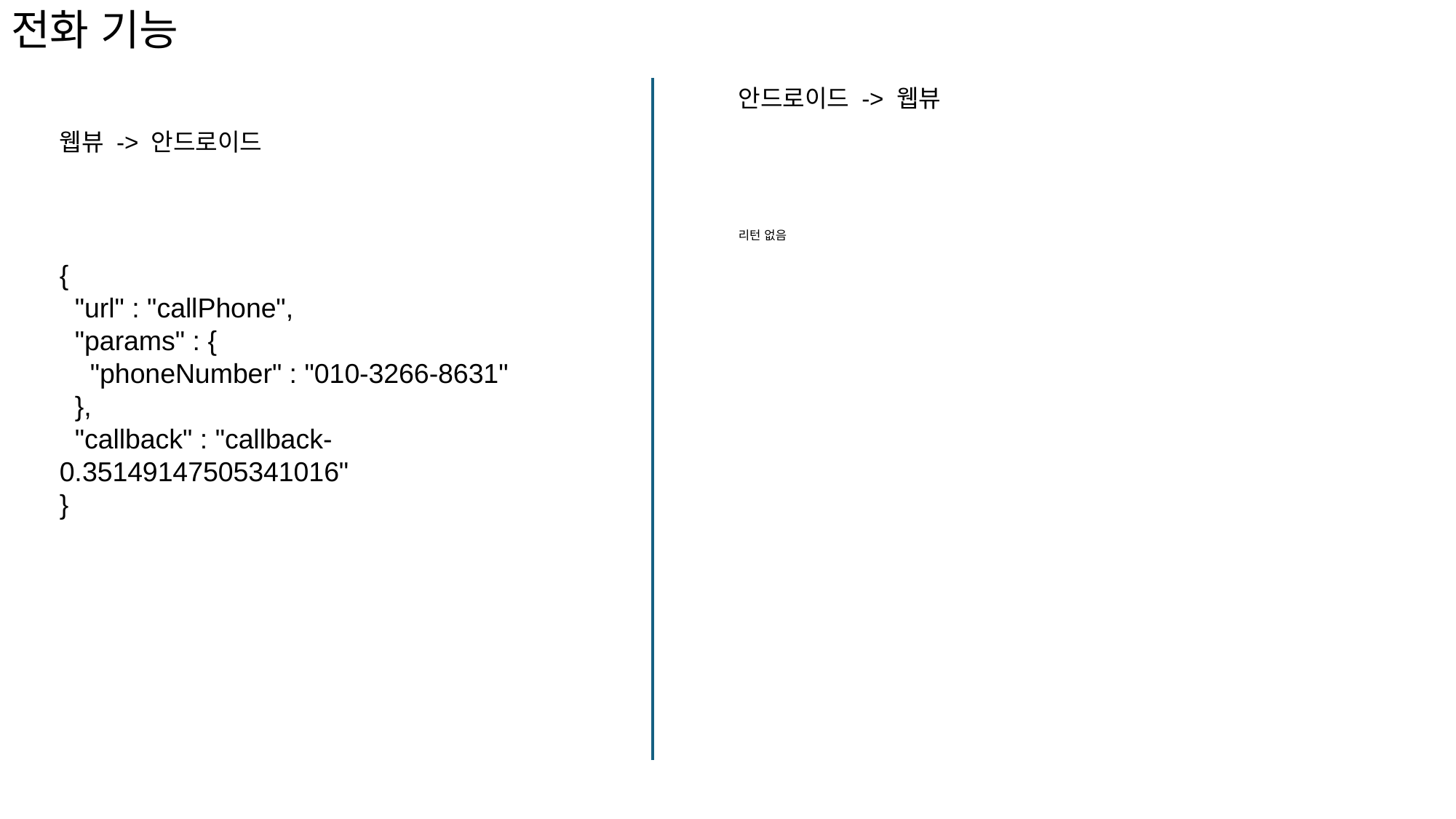

# 전화 기능
안드로이드 -> 웹뷰
웹뷰 -> 안드로이드
리턴 없음
{
  "url" : "callPhone",
  "params" : {
    "phoneNumber" : "010-3266-8631"
  },
  "callback" : "callback-0.35149147505341016"
}